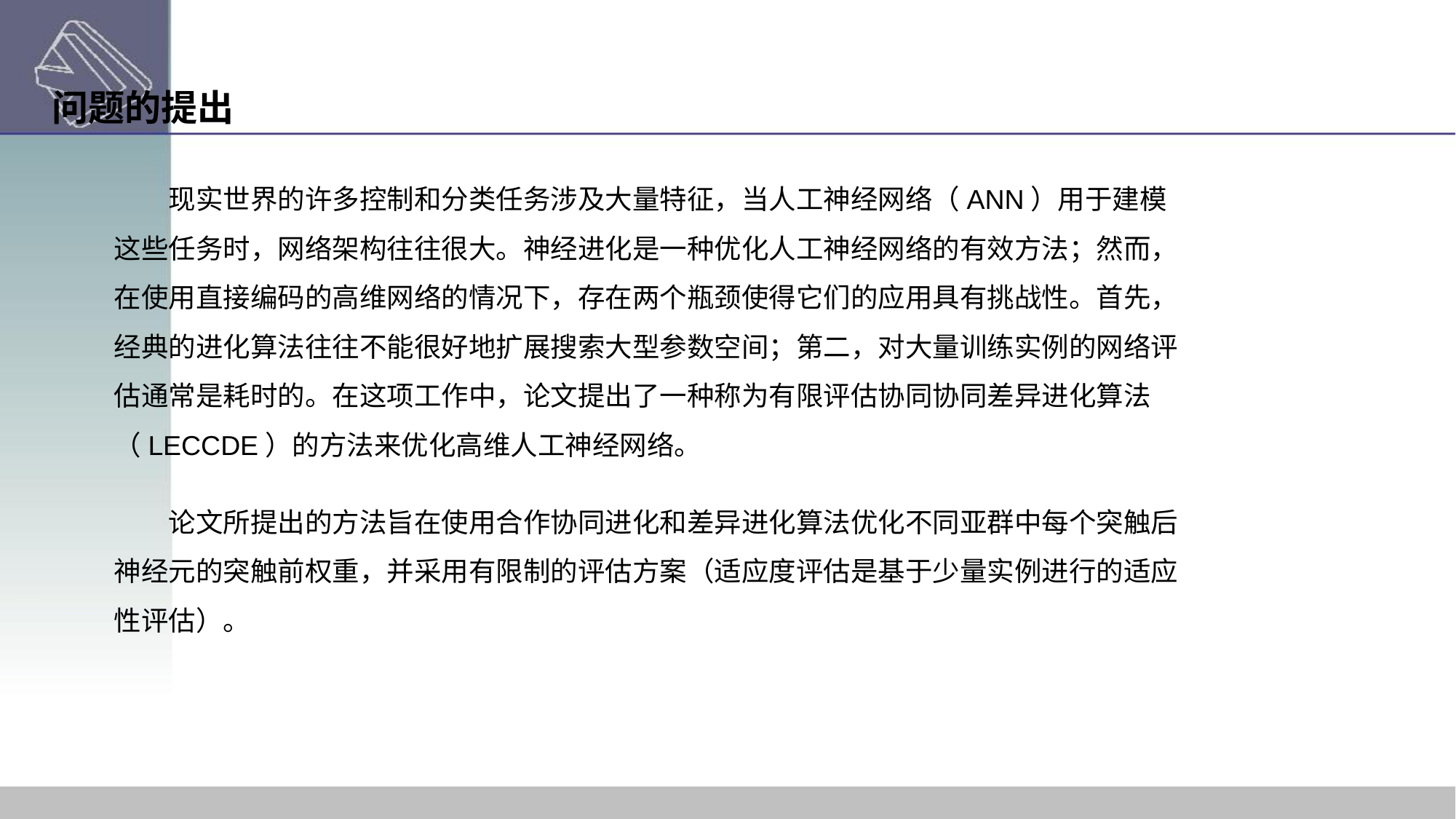

# 问题的提出
现实世界的许多控制和分类任务涉及大量特征，当人工神经网络（ANN）用于建模这些任务时，网络架构往往很大。神经进化是一种优化人工神经网络的有效方法；然而，在使用直接编码的高维网络的情况下，存在两个瓶颈使得它们的应用具有挑战性。首先，经典的进化算法往往不能很好地扩展搜索大型参数空间；第二，对大量训练实例的网络评估通常是耗时的。在这项工作中，论文提出了一种称为有限评估协同协同差异进化算法（LECCDE）的方法来优化高维人工神经网络。

论文所提出的方法旨在使用合作协同进化和差异进化算法优化不同亚群中每个突触后神经元的突触前权重，并采用有限制的评估方案（适应度评估是基于少量实例进行的适应性评估）。